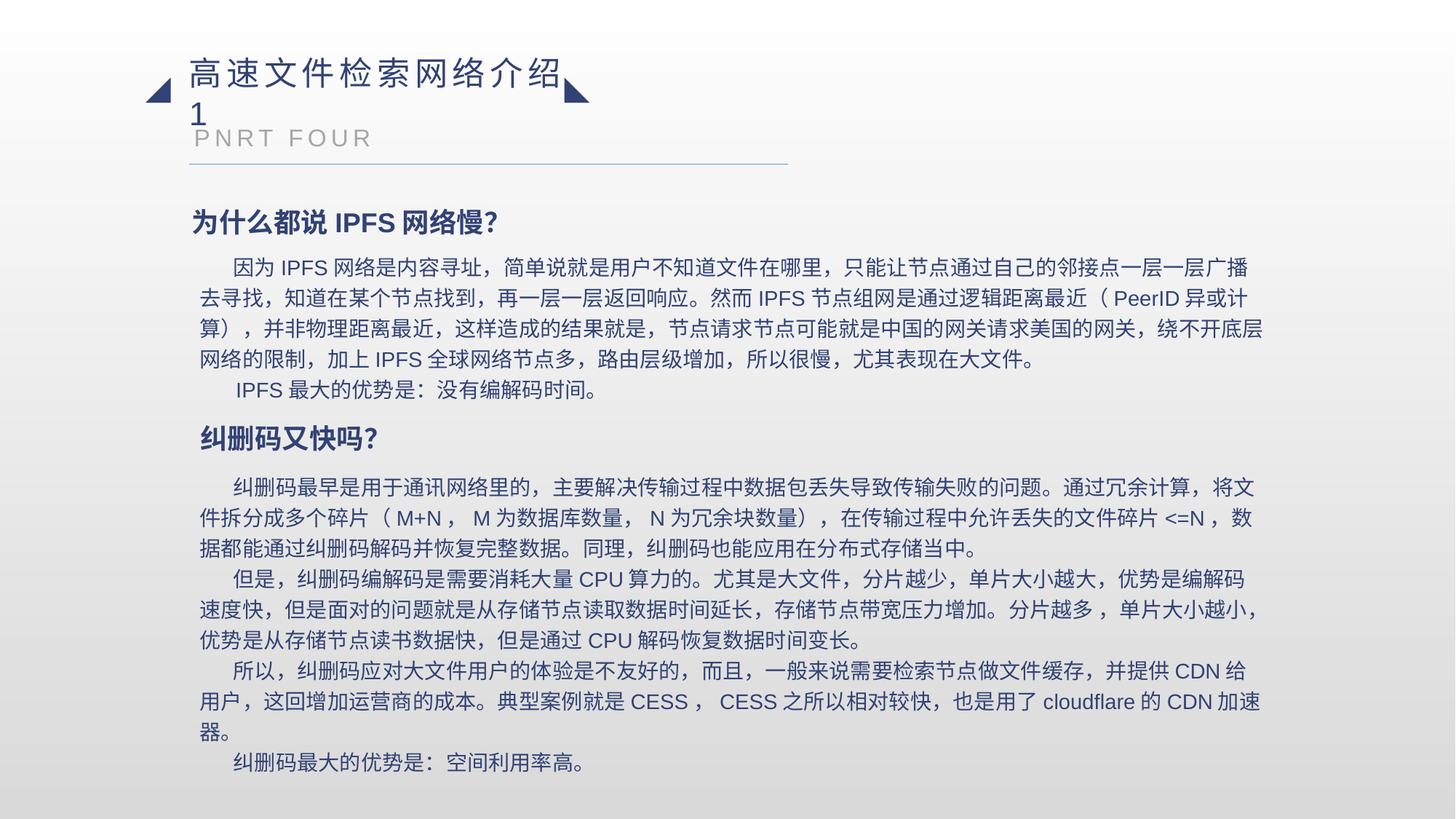

高速文件检索网络介绍1

PNRT FOUR
为什么都说IPFS网络慢？
      因为IPFS网络是内容寻址，简单说就是用户不知道文件在哪里，只能让节点通过自己的邻接点一层一层广播去寻找，知道在某个节点找到，再一层一层返回响应。然而IPFS节点组网是通过逻辑距离最近（PeerID异或计算），并非物理距离最近，这样造成的结果就是，节点请求节点可能就是中国的网关请求美国的网关，绕不开底层网络的限制，加上IPFS全球网络节点多，路由层级增加，所以很慢，尤其表现在大文件。
      IPFS最大的优势是：没有编解码时间。
纠删码又快吗？
      纠删码最早是用于通讯网络里的，主要解决传输过程中数据包丢失导致传输失败的问题。通过冗余计算，将文件拆分成多个碎片（M+N，M为数据库数量，N为冗余块数量），在传输过程中允许丢失的文件碎片<=N，数据都能通过纠删码解码并恢复完整数据。同理，纠删码也能应用在分布式存储当中。
      但是，纠删码编解码是需要消耗大量CPU算力的。尤其是大文件，分片越少，单片大小越大，优势是编解码速度快，但是面对的问题就是从存储节点读取数据时间延长，存储节点带宽压力增加。分片越多 ，单片大小越小，优势是从存储节点读书数据快，但是通过CPU解码恢复数据时间变长。
      所以，纠删码应对大文件用户的体验是不友好的，而且，一般来说需要检索节点做文件缓存，并提供CDN给用户，这回增加运营商的成本。典型案例就是CESS，CESS之所以相对较快，也是用了cloudflare的CDN加速器。
      纠删码最大的优势是：空间利用率高。